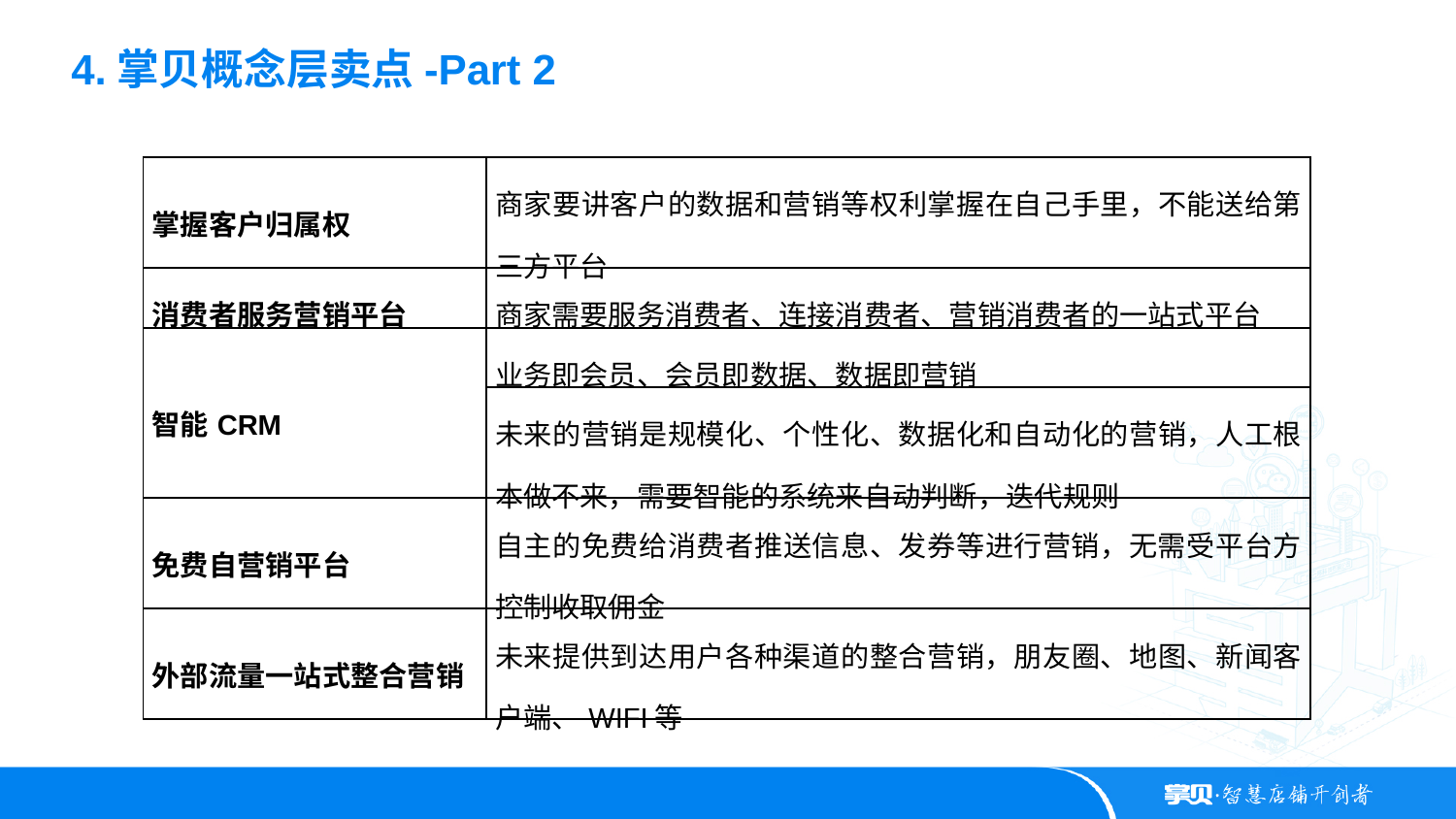

4.掌贝概念层卖点-Part 2
| 掌握客户归属权 | 商家要讲客户的数据和营销等权利掌握在自己手里，不能送给第三方平台 |
| --- | --- |
| 消费者服务营销平台 | 商家需要服务消费者、连接消费者、营销消费者的一站式平台 |
| 智能CRM | 业务即会员、会员即数据、数据即营销 |
|  | 未来的营销是规模化、个性化、数据化和自动化的营销，人工根本做不来，需要智能的系统来自动判断，迭代规则 |
| 免费自营销平台 | 自主的免费给消费者推送信息、发券等进行营销，无需受平台方控制收取佣金 |
| 外部流量一站式整合营销 | 未来提供到达用户各种渠道的整合营销，朋友圈、地图、新闻客户端、WIFI等 |